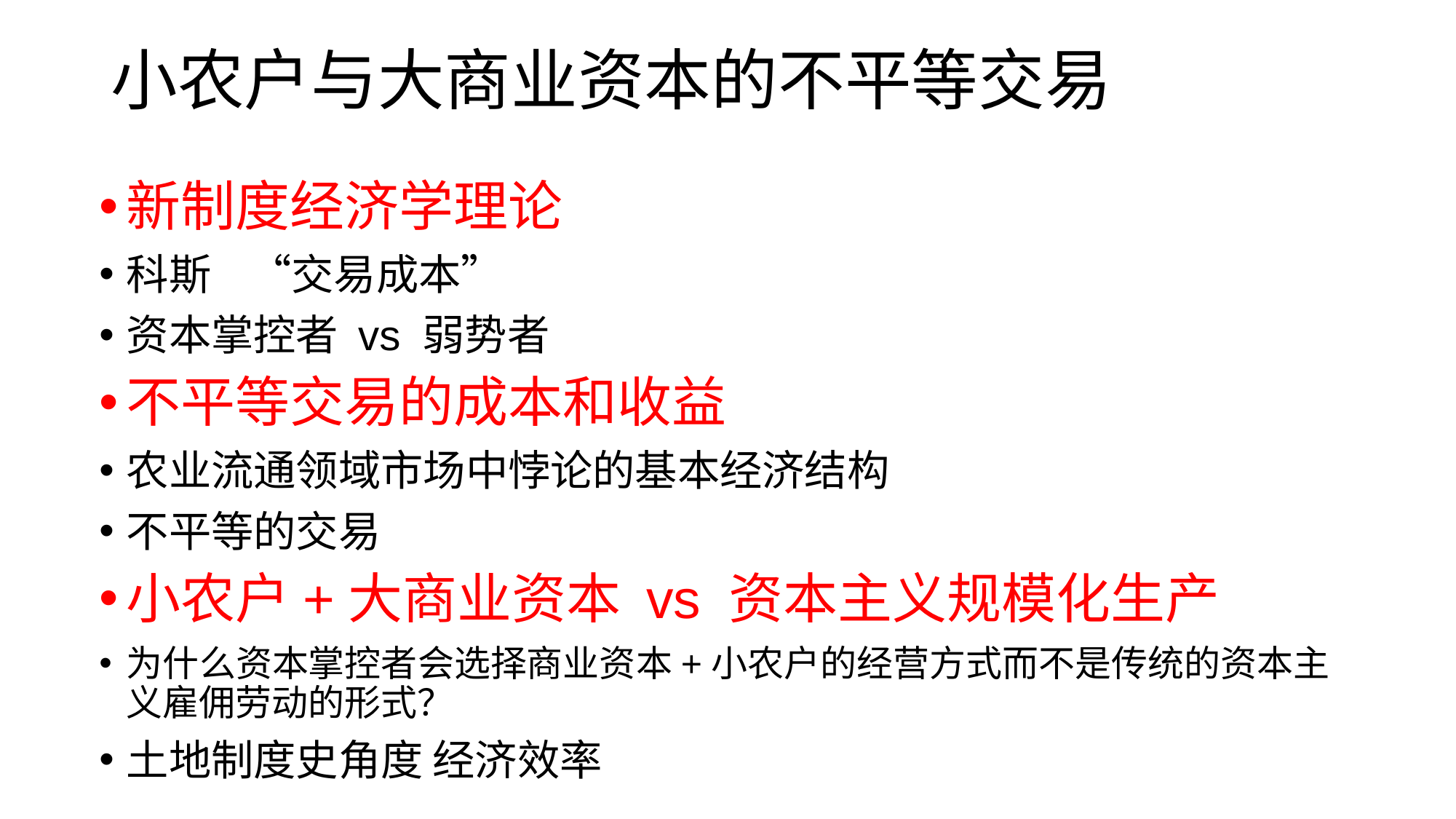

# 小农户与大商业资本的不平等交易
新制度经济学理论
科斯    “交易成本”
资本掌控者 vs 弱势者
不平等交易的成本和收益
农业流通领域市场中悖论的基本经济结构
不平等的交易
小农户+大商业资本 vs 资本主义规模化生产
为什么资本掌控者会选择商业资本+小农户的经营方式而不是传统的资本主义雇佣劳动的形式？
土地制度史角度 经济效率